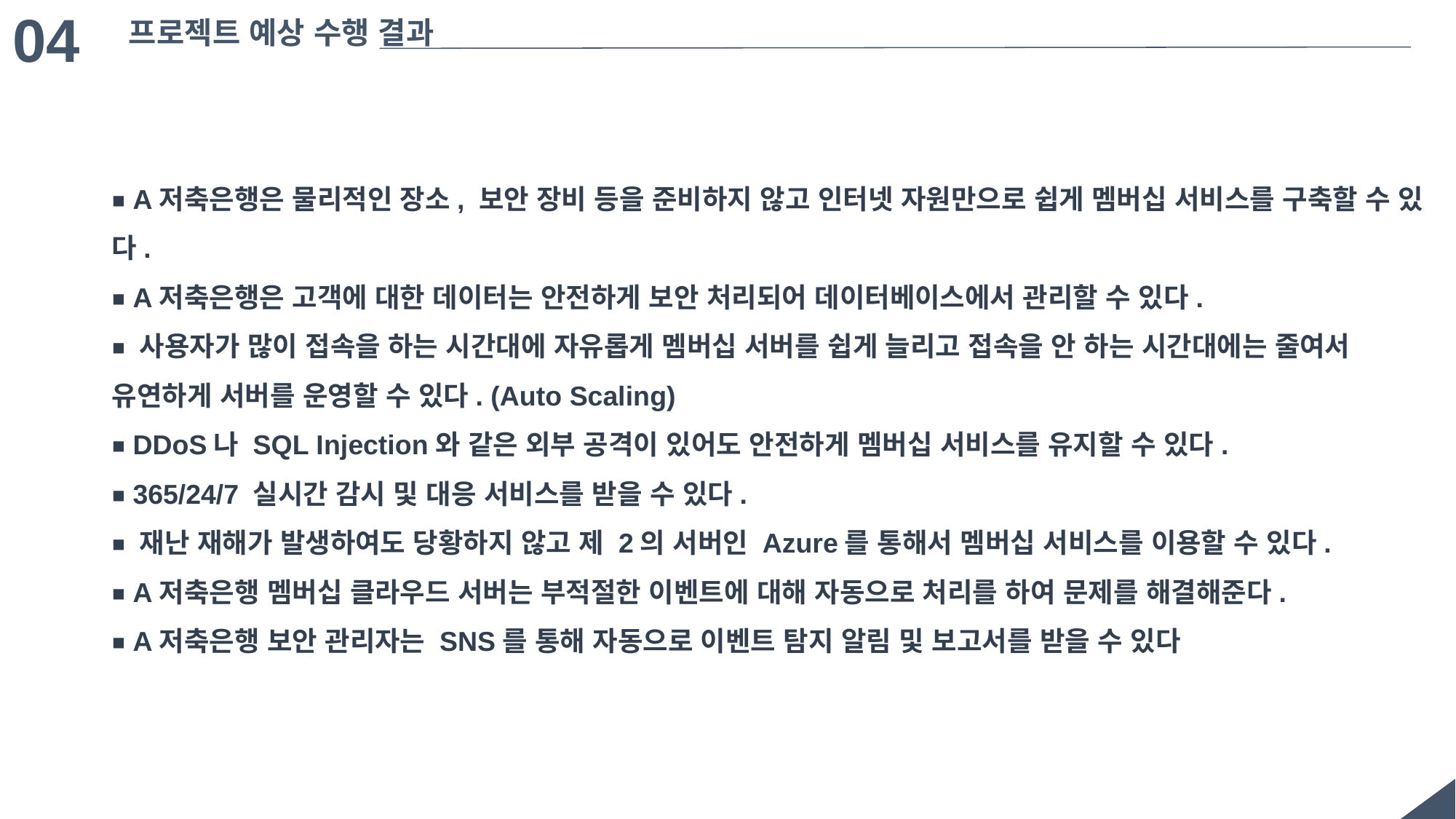

04
프로젝트 예상 수행 결과
◾ A저축은행은 물리적인 장소, 보안 장비 등을 준비하지 않고 인터넷 자원만으로 쉽게 멤버십 서비스를 구축할 수 있다.
◾ A저축은행은 고객에 대한 데이터는 안전하게 보안 처리되어 데이터베이스에서 관리할 수 있다.
◾ 사용자가 많이 접속을 하는 시간대에 자유롭게 멤버십 서버를 쉽게 늘리고 접속을 안 하는 시간대에는 줄여서 유연하게 서버를 운영할 수 있다. (Auto Scaling)
◾ DDoS나 SQL Injection와 같은 외부 공격이 있어도 안전하게 멤버십 서비스를 유지할 수 있다.
◾ 365/24/7 실시간 감시 및 대응 서비스를 받을 수 있다.
◾ 재난 재해가 발생하여도 당황하지 않고 제 2의 서버인 Azure를 통해서 멤버십 서비스를 이용할 수 있다.
◾ A저축은행 멤버십 클라우드 서버는 부적절한 이벤트에 대해 자동으로 처리를 하여 문제를 해결해준다.
◾ A저축은행 보안 관리자는 SNS를 통해 자동으로 이벤트 탐지 알림 및 보고서를 받을 수 있다